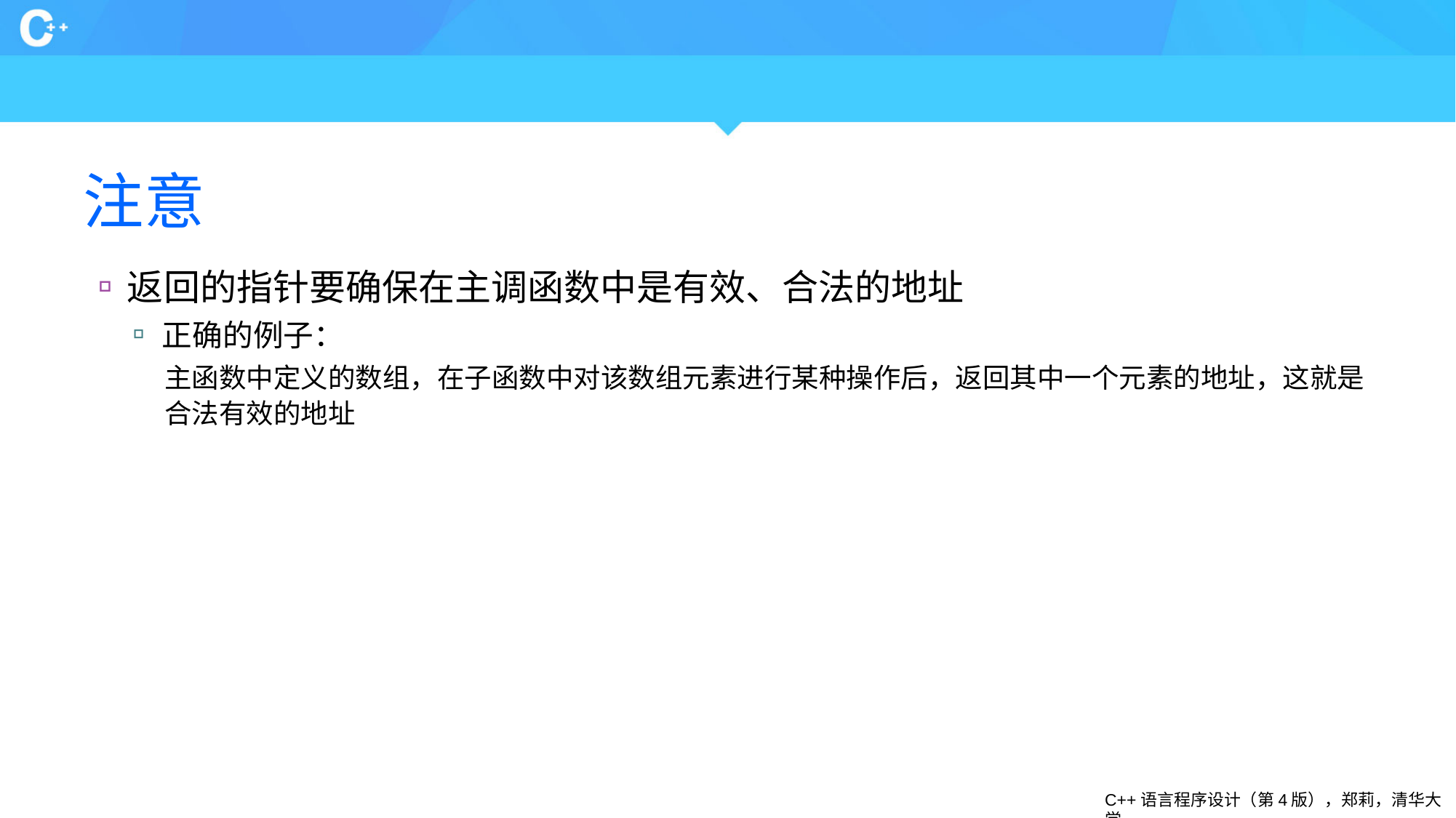

# 注意
返回的指针要确保在主调函数中是有效、合法的地址
正确的例子：
主函数中定义的数组，在子函数中对该数组元素进行某种操作后，返回其中一个元素的地址，这就是合法有效的地址